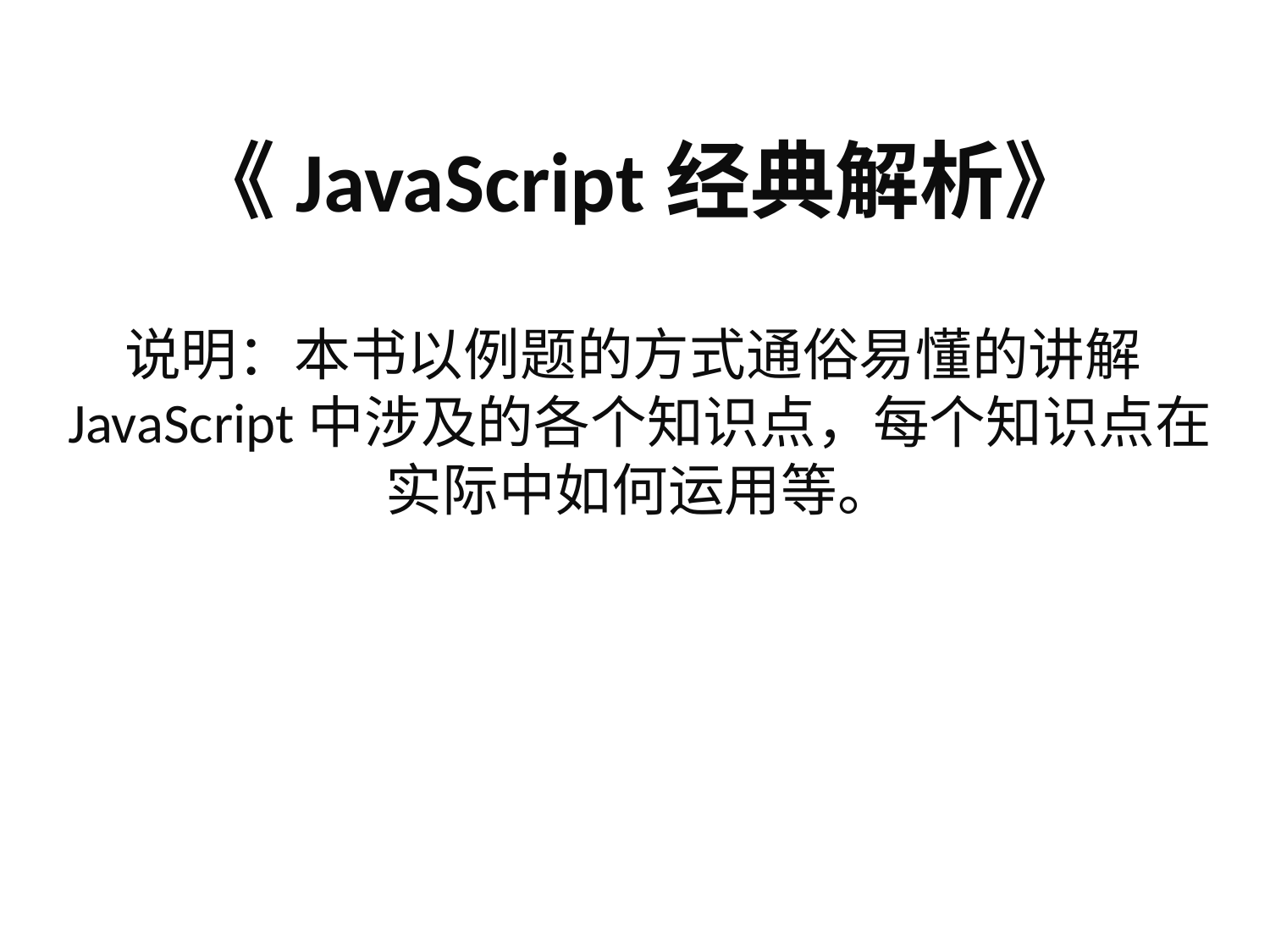

《JavaScript经典解析》

说明：本书以例题的方式通俗易懂的讲解JavaScript中涉及的各个知识点，每个知识点在实际中如何运用等。